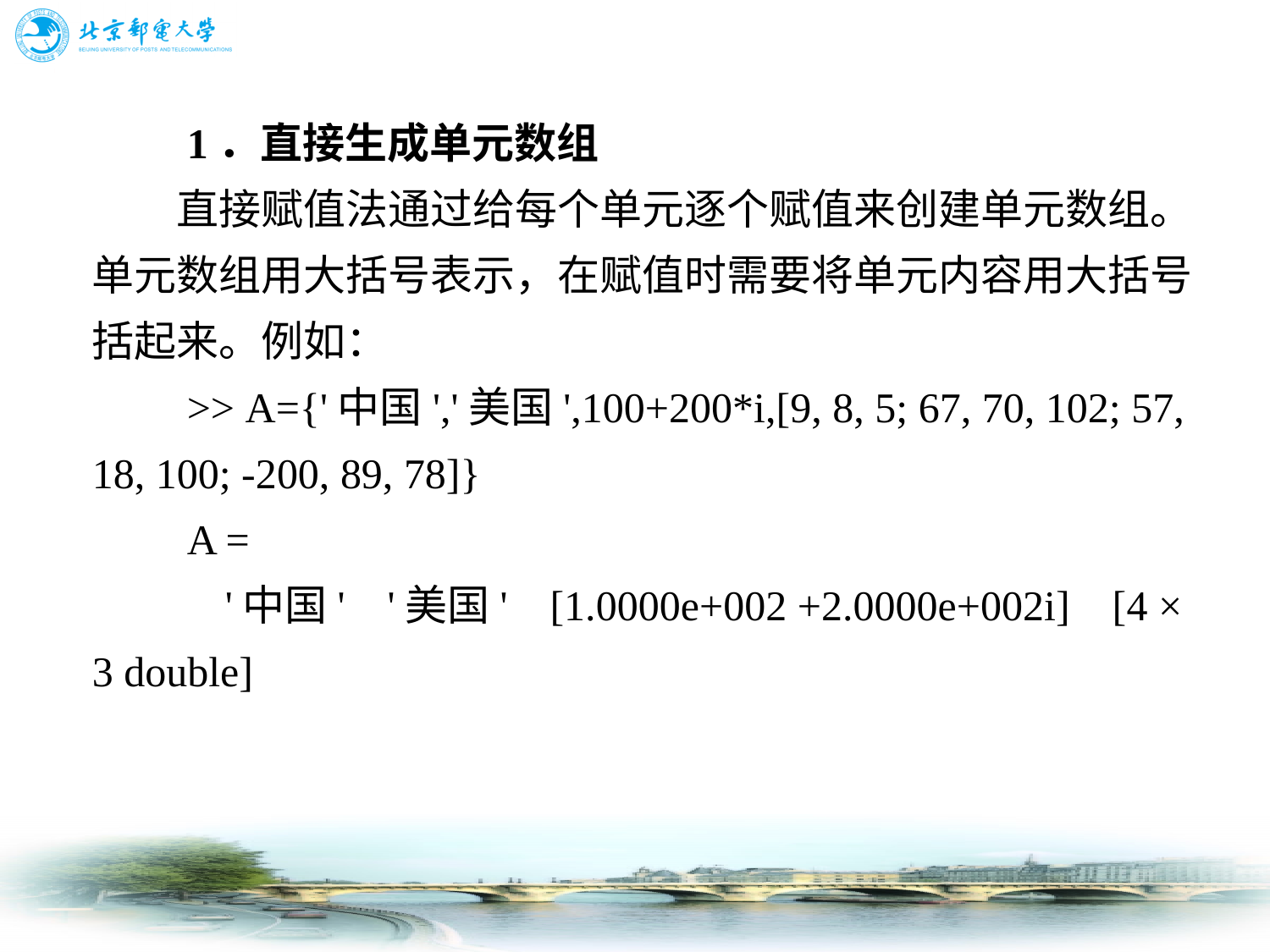

# 1．直接生成单元数组 　　直接赋值法通过给每个单元逐个赋值来创建单元数组。单元数组用大括号表示，在赋值时需要将单元内容用大括号括起来。例如： 　　>> A={'中国','美国',100+200*i,[9, 8, 5; 67, 70, 102; 57, 18, 100; -200, 89, 78]} 　　A = 　　    '中国'    '美国'    [1.0000e+002 +2.0000e+002i]    [4 × 3 double]